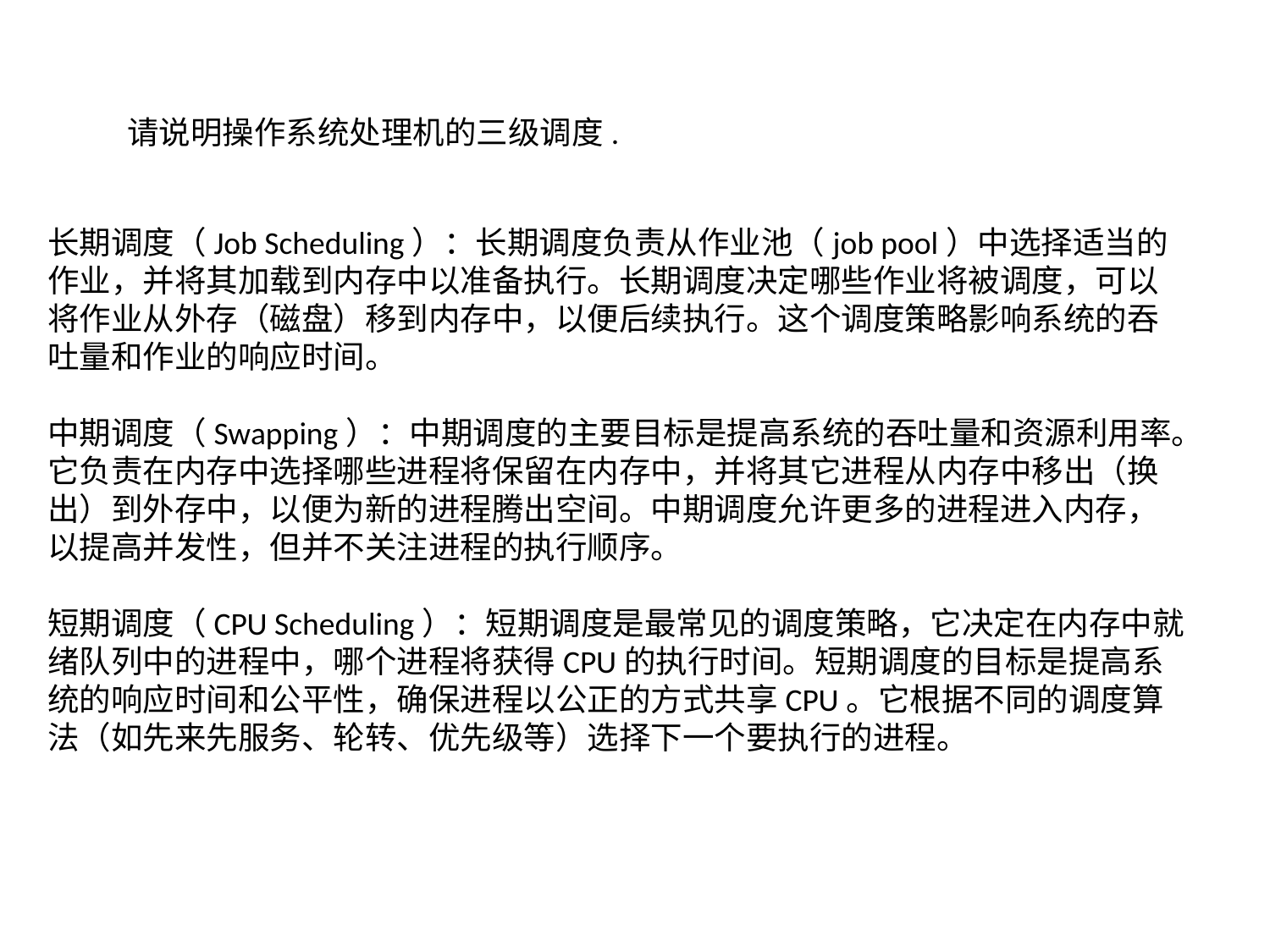

请说明操作系统处理机的三级调度.
长期调度（Job Scheduling）：长期调度负责从作业池（job pool）中选择适当的作业，并将其加载到内存中以准备执行。长期调度决定哪些作业将被调度，可以将作业从外存（磁盘）移到内存中，以便后续执行。这个调度策略影响系统的吞吐量和作业的响应时间。

中期调度（Swapping）：中期调度的主要目标是提高系统的吞吐量和资源利用率。它负责在内存中选择哪些进程将保留在内存中，并将其它进程从内存中移出（换出）到外存中，以便为新的进程腾出空间。中期调度允许更多的进程进入内存，以提高并发性，但并不关注进程的执行顺序。

短期调度（CPU Scheduling）：短期调度是最常见的调度策略，它决定在内存中就绪队列中的进程中，哪个进程将获得CPU的执行时间。短期调度的目标是提高系统的响应时间和公平性，确保进程以公正的方式共享CPU。它根据不同的调度算法（如先来先服务、轮转、优先级等）选择下一个要执行的进程。